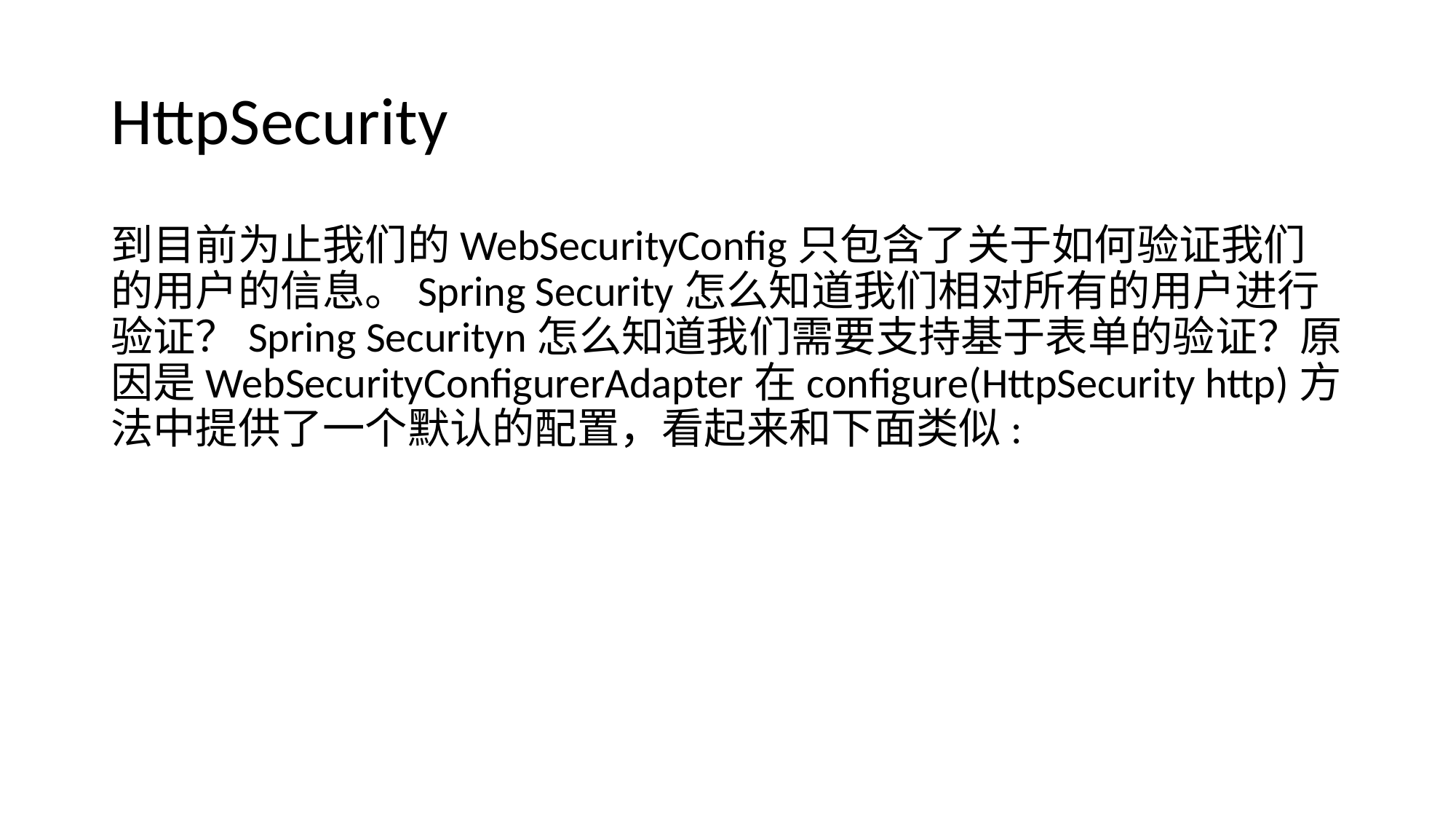

# HttpSecurity
到目前为止我们的WebSecurityConfig只包含了关于如何验证我们的用户的信息。Spring Security怎么知道我们相对所有的用户进行验证？Spring Securityn怎么知道我们需要支持基于表单的验证？原因是WebSecurityConfigurerAdapter在configure(HttpSecurity http)方法中提供了一个默认的配置，看起来和下面类似: